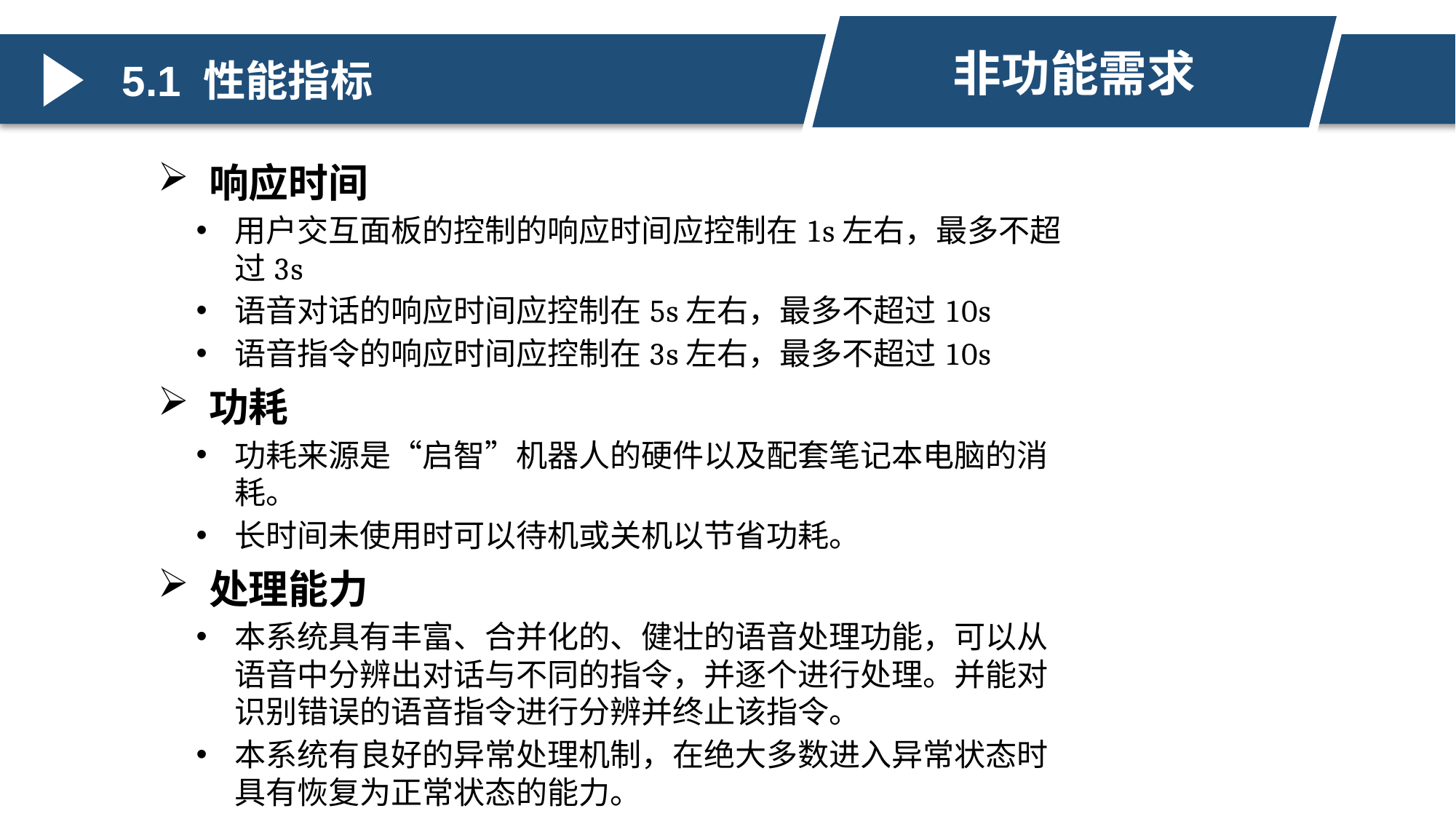

非功能需求

5.1 性能指标

响应时间
用户交互面板的控制的响应时间应控制在1s左右，最多不超过3s
语音对话的响应时间应控制在5s左右，最多不超过10s
语音指令的响应时间应控制在3s左右，最多不超过10s
功耗
功耗来源是“启智”机器人的硬件以及配套笔记本电脑的消耗。
长时间未使用时可以待机或关机以节省功耗。
处理能力
本系统具有丰富、合并化的、健壮的语音处理功能，可以从语音中分辨出对话与不同的指令，并逐个进行处理。并能对识别错误的语音指令进行分辨并终止该指令。
本系统有良好的异常处理机制，在绝大多数进入异常状态时具有恢复为正常状态的能力。